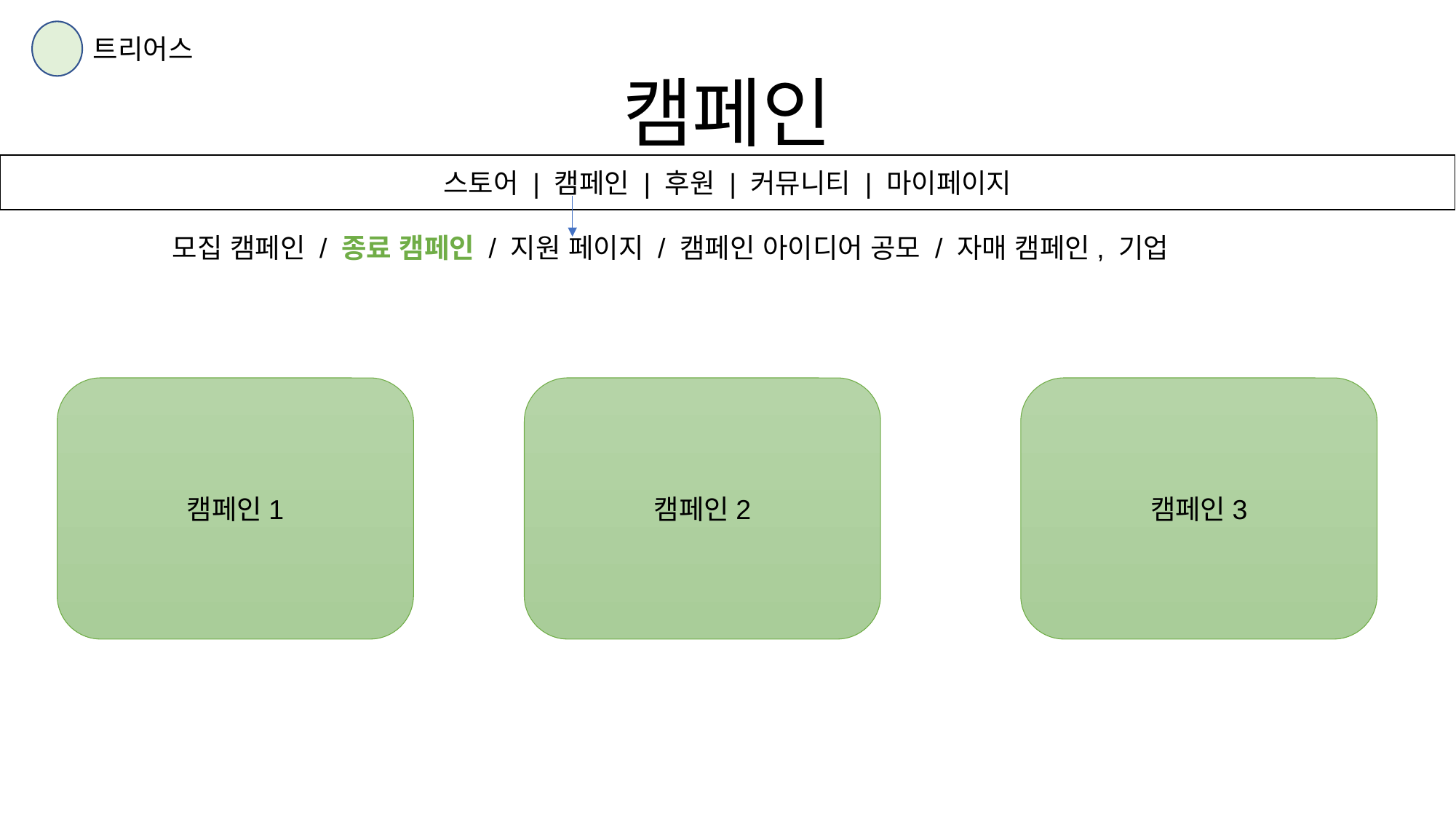

트리어스
캠페인
스토어 | 캠페인 | 후원 | 커뮤니티 | 마이페이지
모집 캠페인 / 종료 캠페인 / 지원 페이지 / 캠페인 아이디어 공모 / 자매 캠페인, 기업
캠페인2
캠페인3
캠페인1